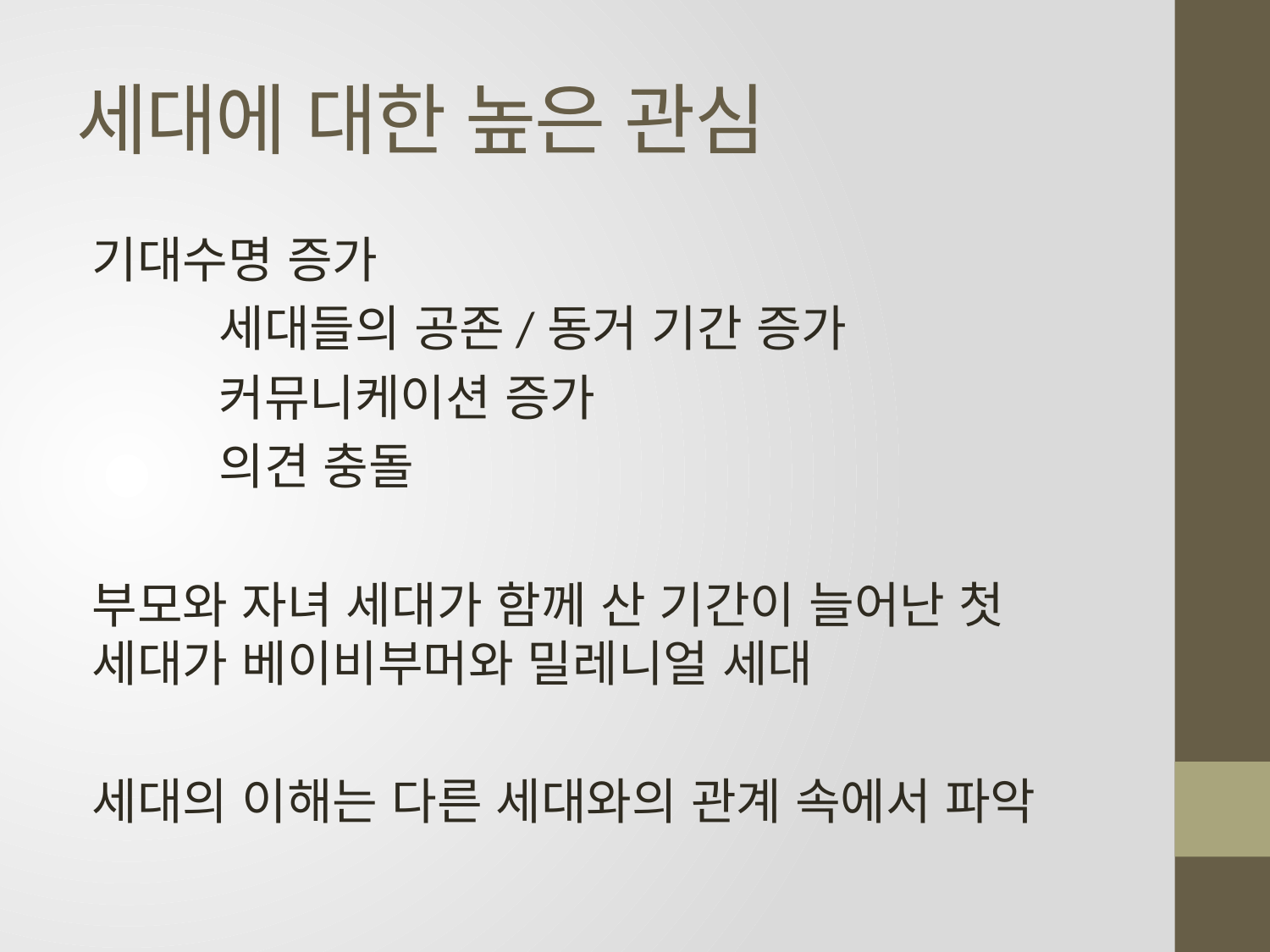

# 세대에 대한 높은 관심
기대수명 증가
	세대들의 공존/동거 기간 증가
	커뮤니케이션 증가
	의견 충돌

부모와 자녀 세대가 함께 산 기간이 늘어난 첫 세대가 베이비부머와 밀레니얼 세대

세대의 이해는 다른 세대와의 관계 속에서 파악